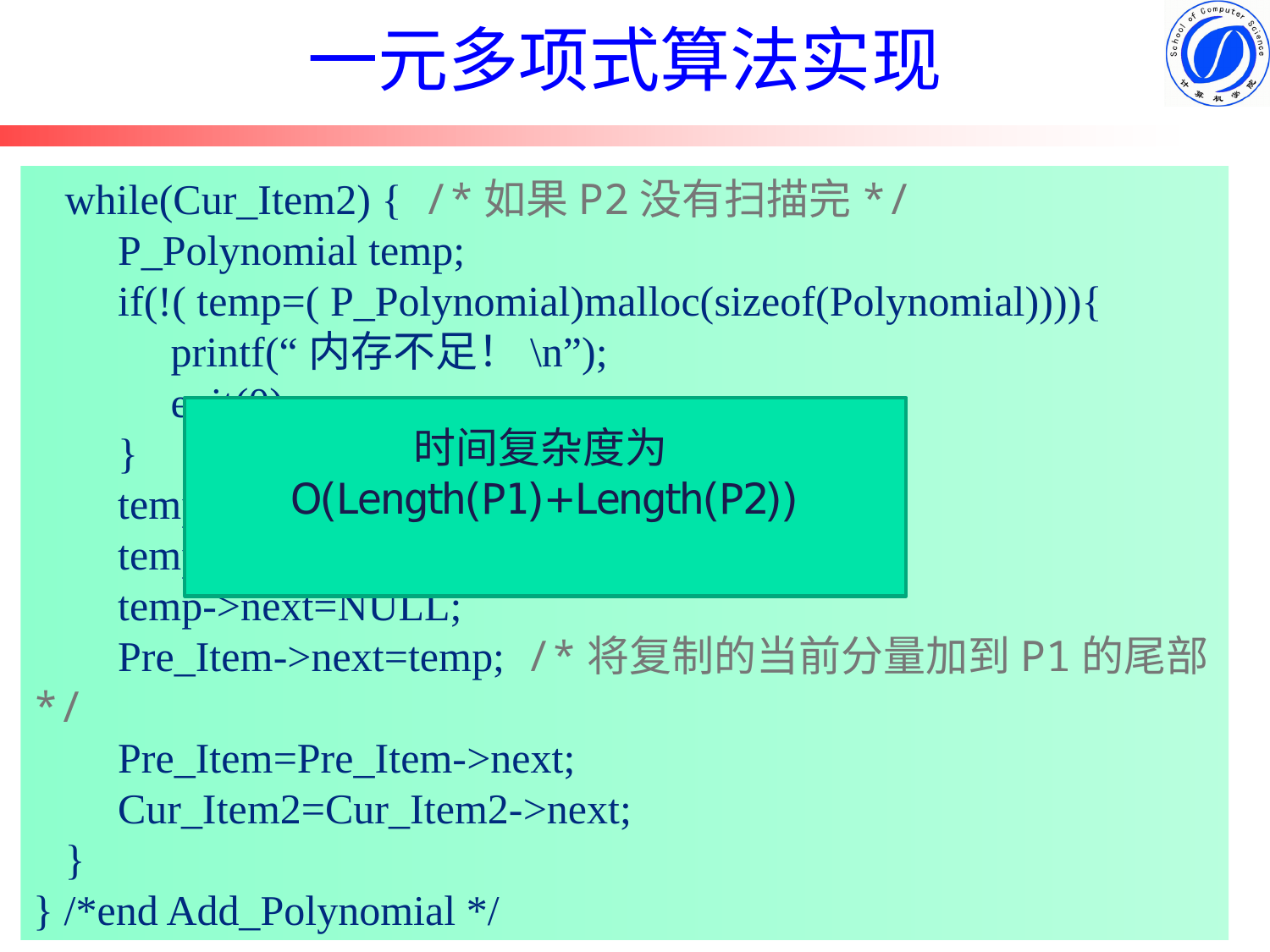

# 一元多项式算法实现
   while(Cur_Item2) {  /*如果P2没有扫描完*/
        P_Polynomial temp;
        if(!( temp=( P_Polynomial)malloc(sizeof(Polynomial)))){
             printf(“内存不足！\n”);
             exit(0);
        }
        temp->p=Cur_Item2->p;
        temp->e=Cur_Item2->e;
        temp->next=NULL;
        Pre_Item->next=temp;  /*将复制的当前分量加到P1的尾部*/
        Pre_Item=Pre_Item->next;
        Cur_Item2=Cur_Item2->next;
   }
} /*end Add_Polynomial */
时间复杂度为O(Length(P1)+Length(P2))